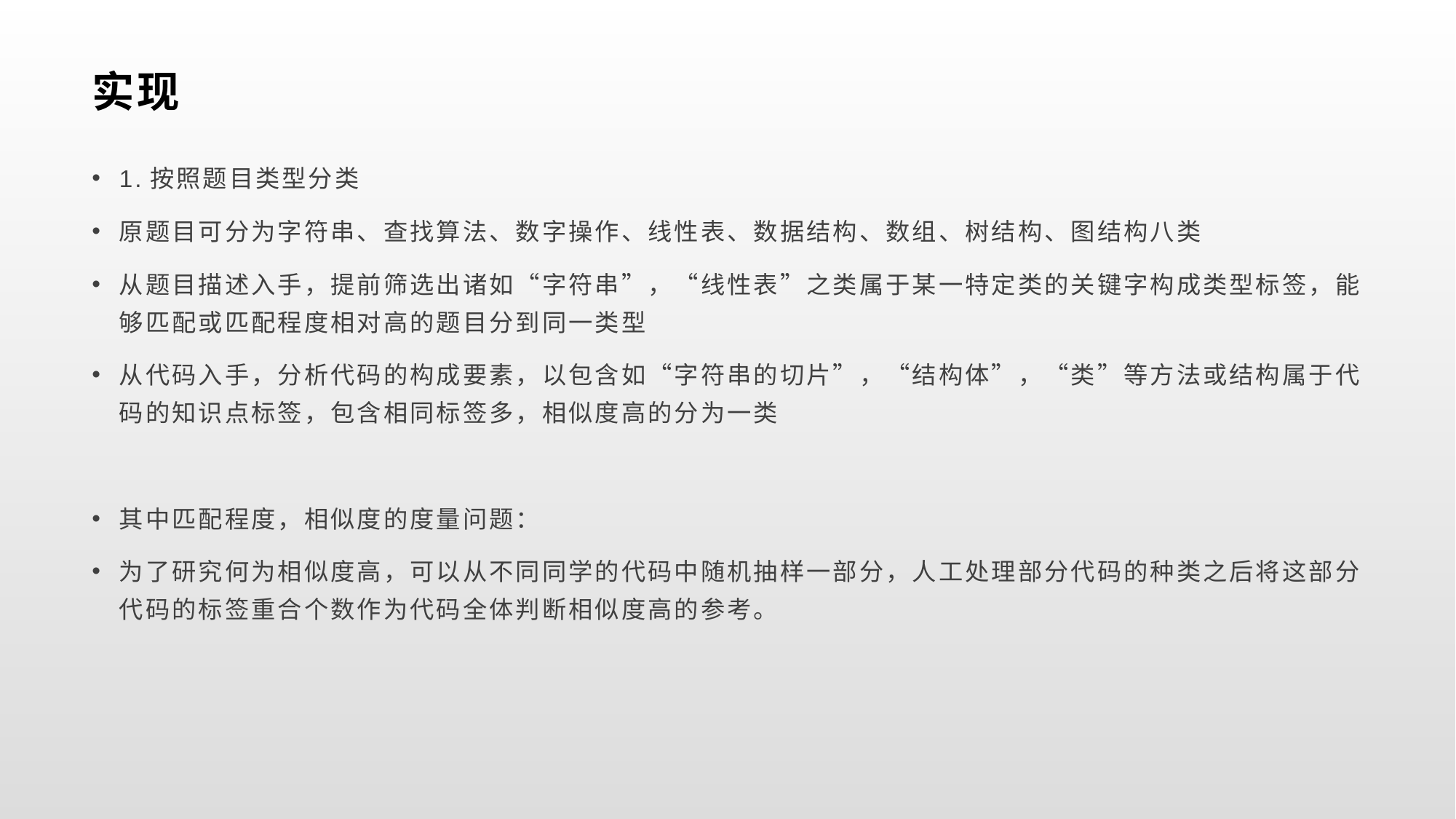

# 实现
1.按照题目类型分类
原题目可分为字符串、查找算法、数字操作、线性表、数据结构、数组、树结构、图结构八类
从题目描述入手，提前筛选出诸如“字符串”，“线性表”之类属于某一特定类的关键字构成类型标签，能够匹配或匹配程度相对高的题目分到同一类型
从代码入手，分析代码的构成要素，以包含如“字符串的切片”，“结构体”，“类”等方法或结构属于代码的知识点标签，包含相同标签多，相似度高的分为一类

其中匹配程度，相似度的度量问题：
为了研究何为相似度高，可以从不同同学的代码中随机抽样一部分，人工处理部分代码的种类之后将这部分代码的标签重合个数作为代码全体判断相似度高的参考。